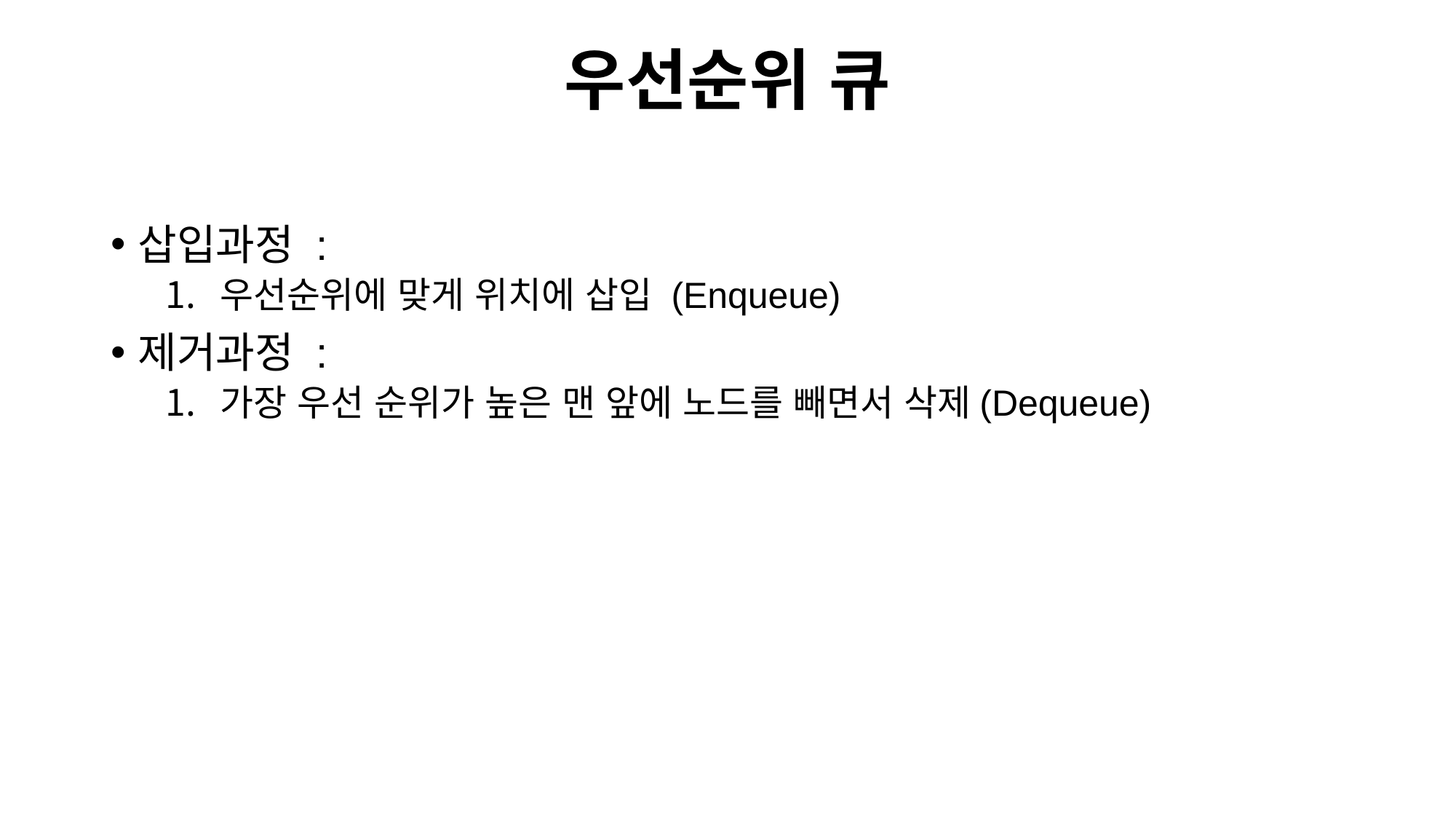

# 우선순위 큐
삽입과정 :
우선순위에 맞게 위치에 삽입 (Enqueue)
제거과정 :
가장 우선 순위가 높은 맨 앞에 노드를 빼면서 삭제(Dequeue)